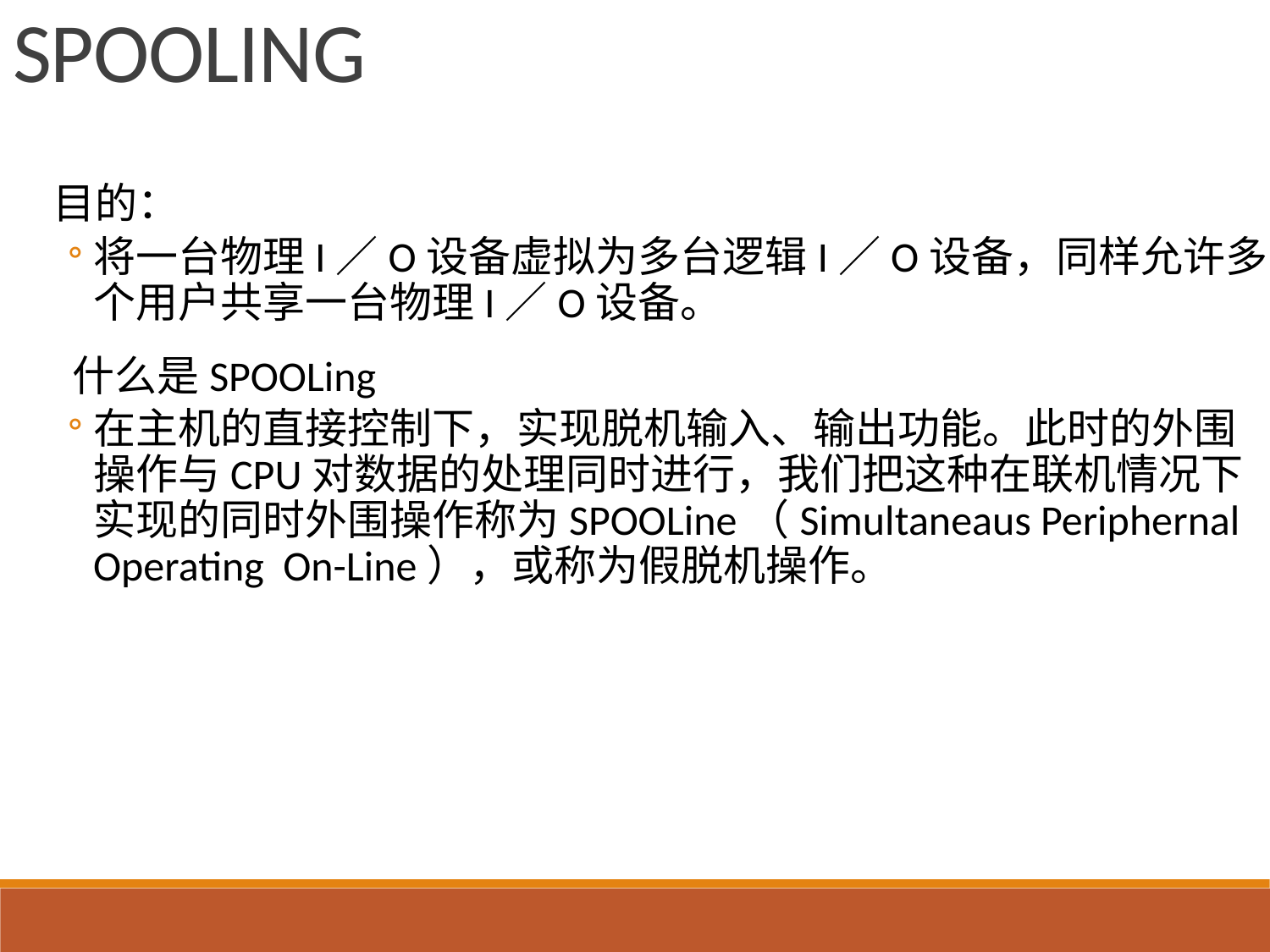

SPOOLING
目的：
将一台物理I／O设备虚拟为多台逻辑I／O设备，同样允许多个用户共享一台物理I／O设备。
 什么是SPOOLing
在主机的直接控制下，实现脱机输入、输出功能。此时的外围操作与CPU对数据的处理同时进行，我们把这种在联机情况下实现的同时外围操作称为SPOOLine（Simultaneaus Periphernal  Operating  On-Line），或称为假脱机操作。